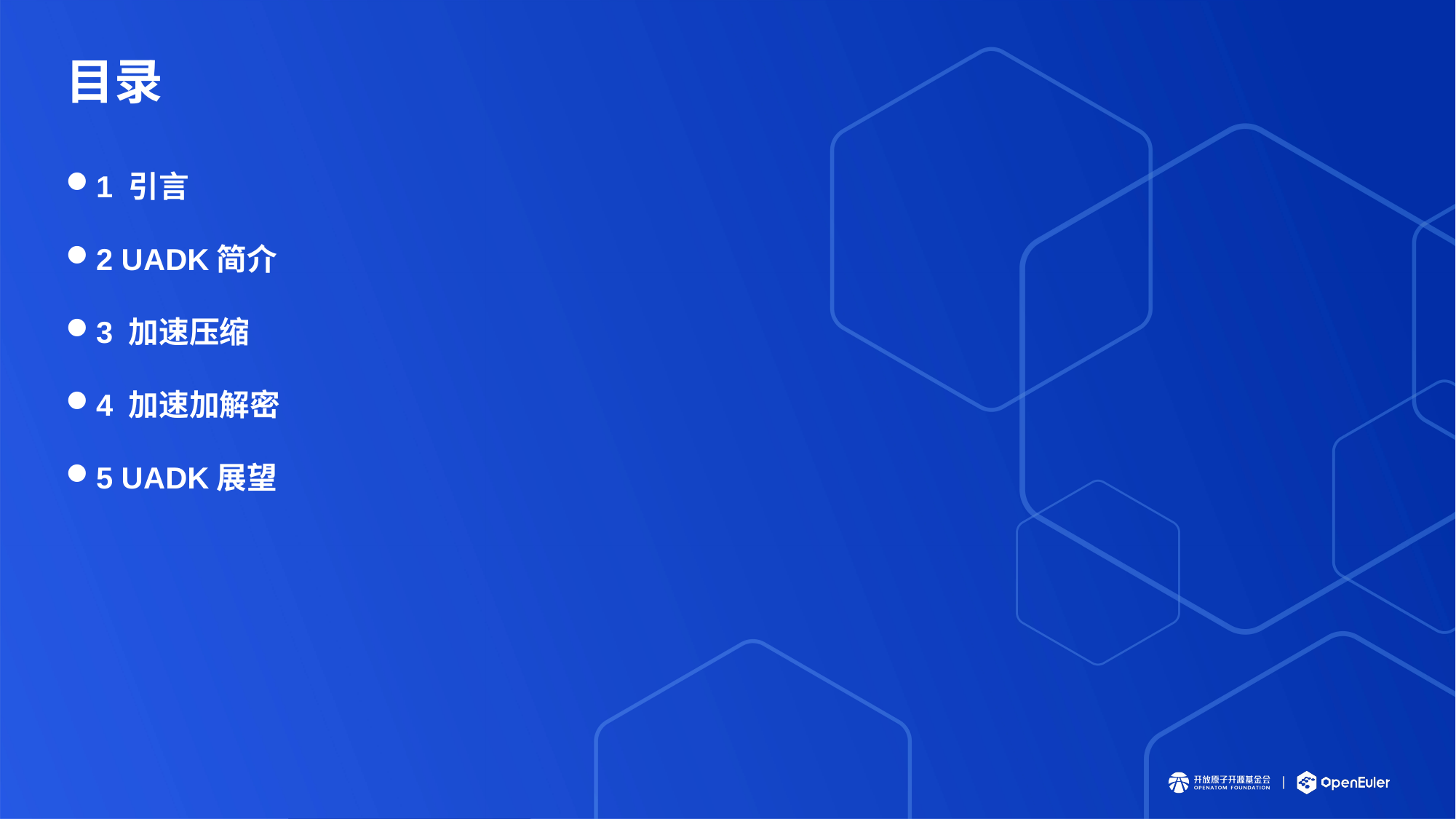

# 目录
1 引言
2 UADK简介
3 加速压缩
4 加速加解密
5 UADK展望